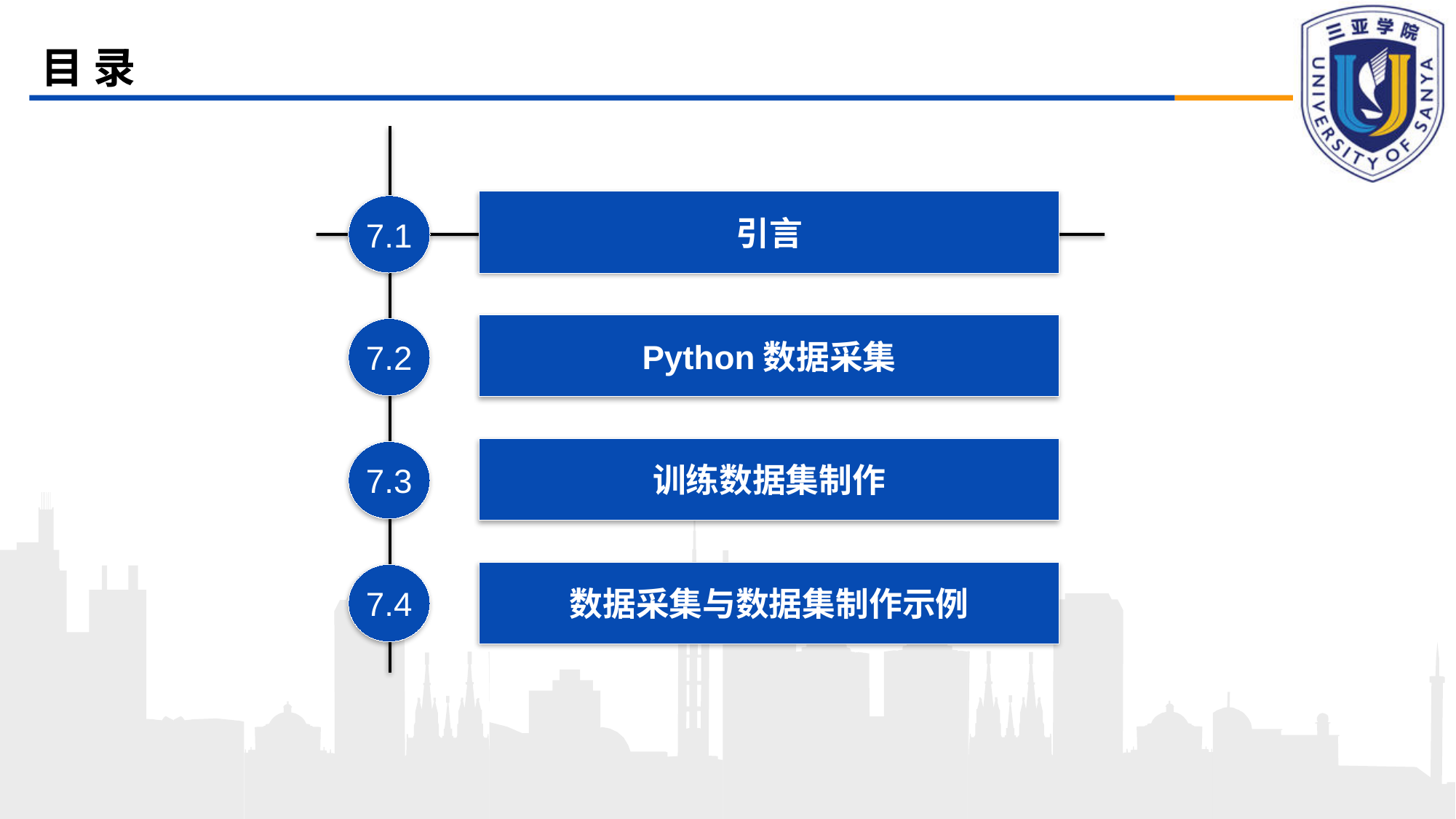

# 目 录
引言
7.1

Python数据采集
7.2
训练数据集制作
7.3
数据采集与数据集制作示例
7.4